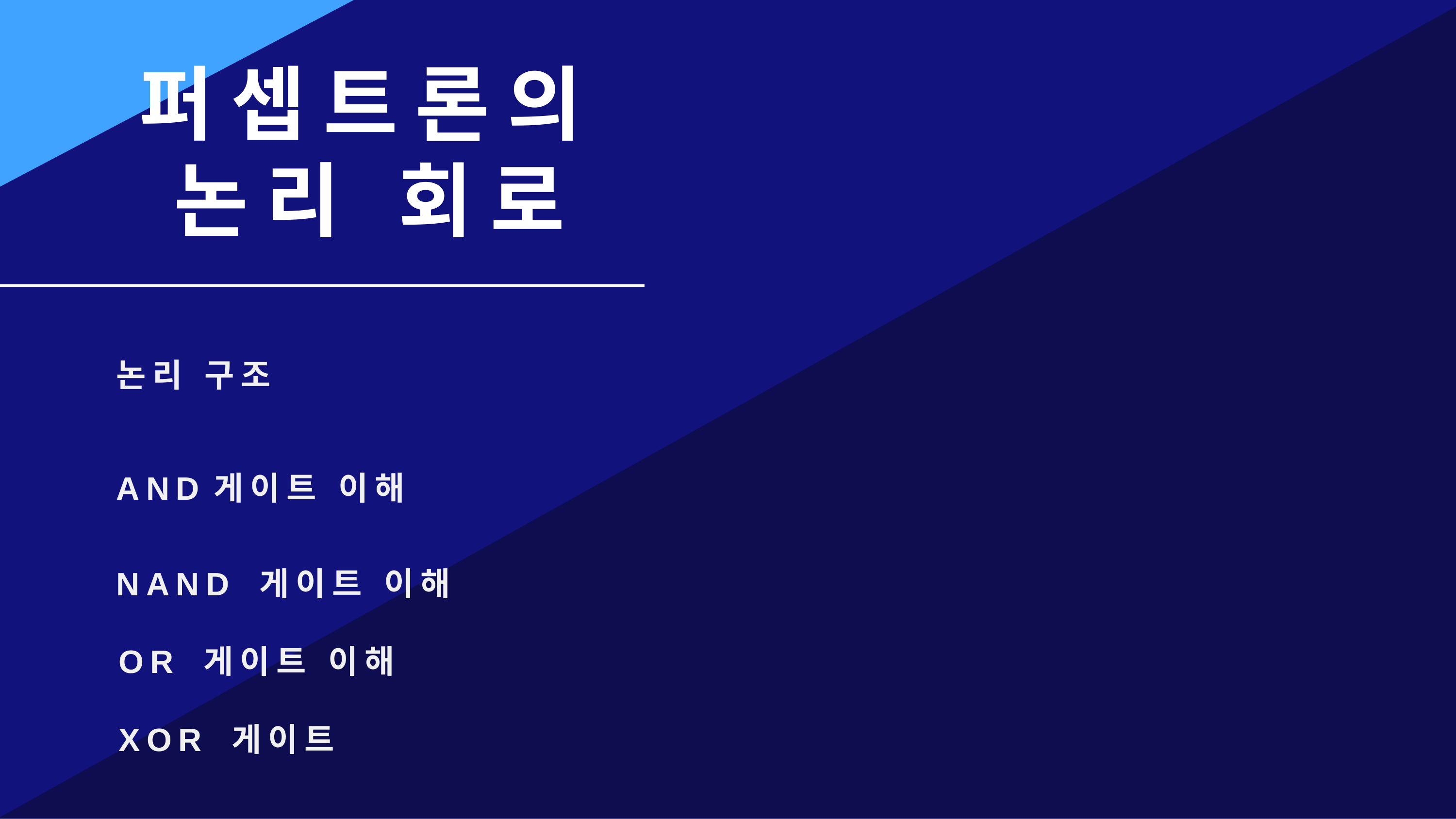

# 퍼셉트론의 논리 회로

논리 구조

AND게이트 이해

NAND 게이트 이해

OR 게이트 이해

XOR 게이트